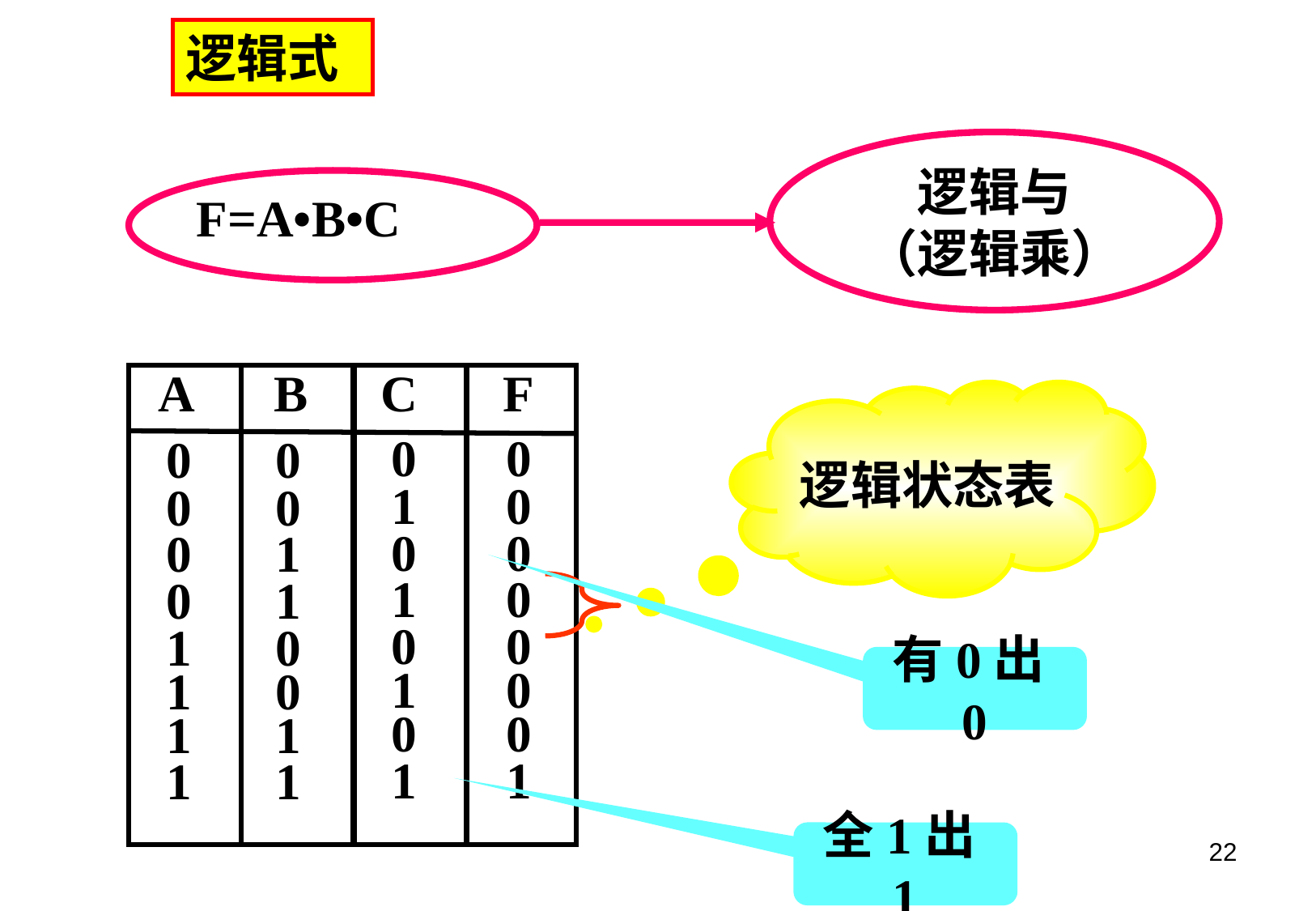

逻辑式
逻辑与
（逻辑乘）

F=A•B•C
A
B
C
F

0
0
0
0
1
0
0
0
0
0
0
1
1
0
0
1
0
0
1
0
1
0
1
0
0
0
1
1
1
1
1
1
逻辑状态表

有0出0
全1出1
22